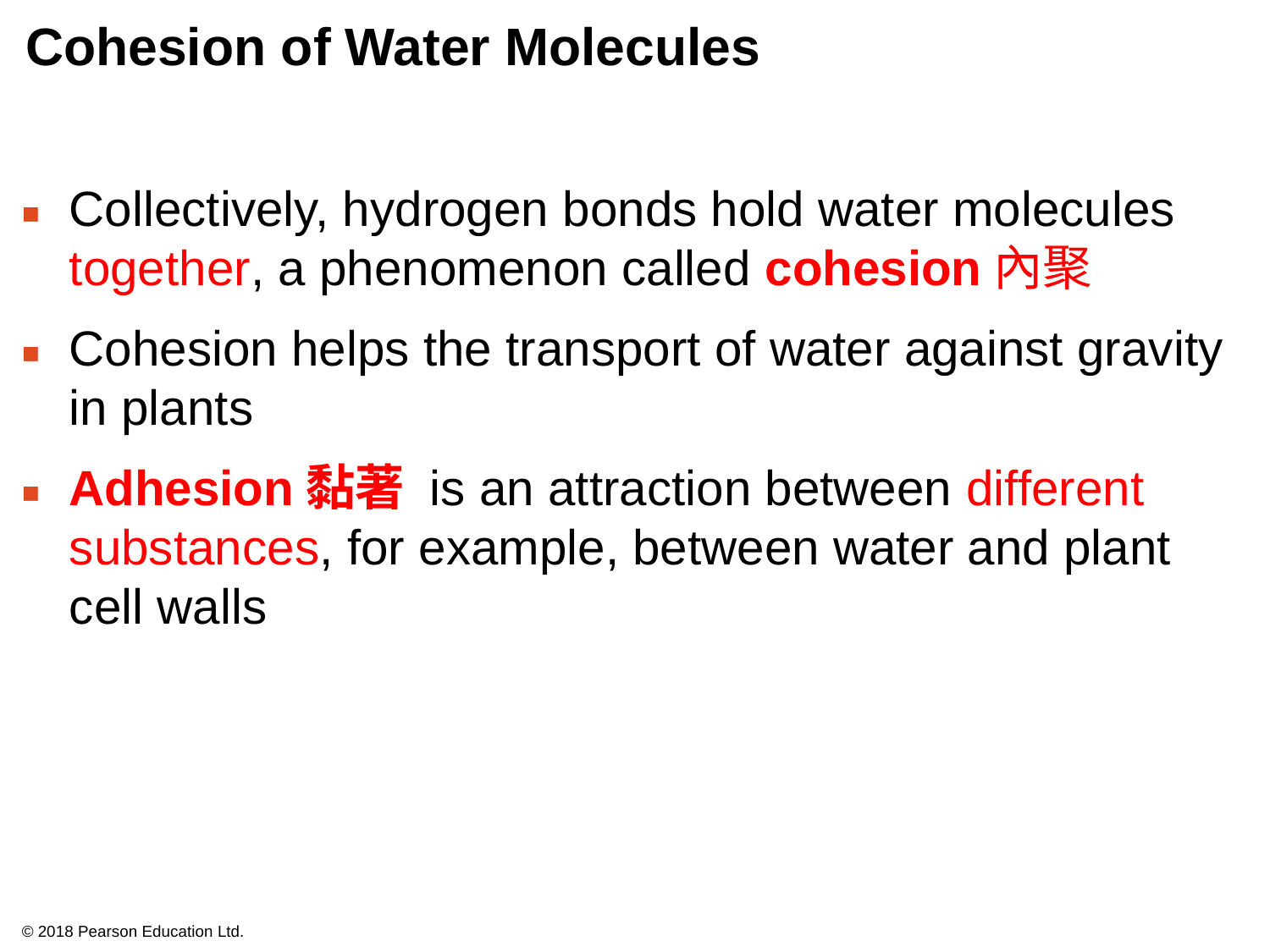

# Cohesion of Water Molecules
Collectively, hydrogen bonds hold water molecules together, a phenomenon called cohesion內聚
Cohesion helps the transport of water against gravity in plants
Adhesion黏著 is an attraction between different substances, for example, between water and plant cell walls
© 2018 Pearson Education Ltd.